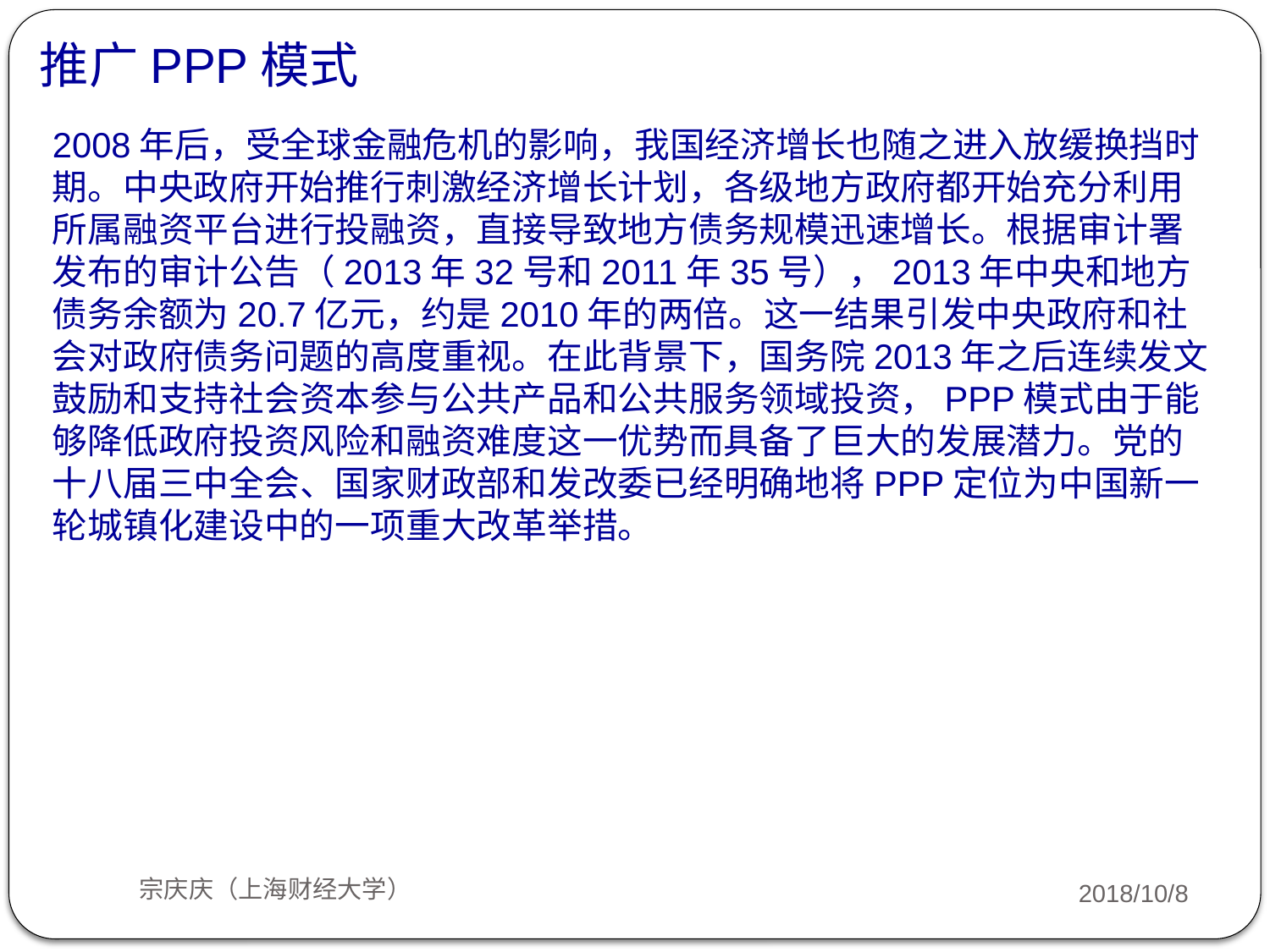

推广PPP模式
2008年后，受全球金融危机的影响，我国经济增长也随之进入放缓换挡时期。中央政府开始推行刺激经济增长计划，各级地方政府都开始充分利用所属融资平台进行投融资，直接导致地方债务规模迅速增长。根据审计署发布的审计公告（2013年32号和2011年35号），2013年中央和地方债务余额为20.7亿元，约是2010年的两倍。这一结果引发中央政府和社会对政府债务问题的高度重视。在此背景下，国务院2013年之后连续发文鼓励和支持社会资本参与公共产品和公共服务领域投资，PPP模式由于能够降低政府投资风险和融资难度这一优势而具备了巨大的发展潜力。党的十八届三中全会、国家财政部和发改委已经明确地将PPP定位为中国新一轮城镇化建设中的一项重大改革举措。
宗庆庆（上海财经大学）
2018/10/8